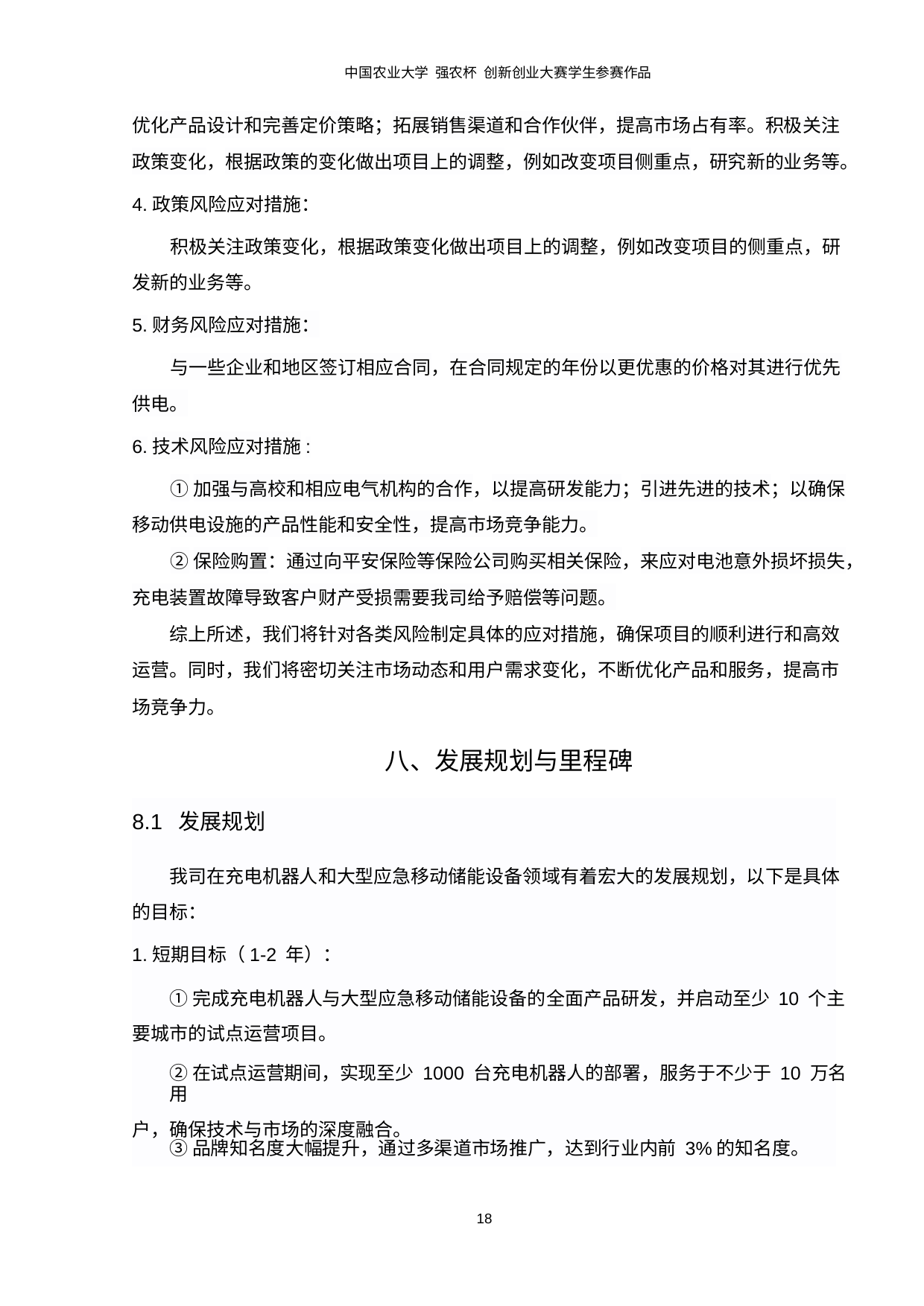

中国农业大学 强农杯 创新创业大赛学生参赛作品
优化产品设计和完善定价策略；拓展销售渠道和合作伙伴，提高市场占有率。积极关注
政策变化，根据政策的变化做出项目上的调整，例如改变项目侧重点，研究新的业务等。
4.政策风险应对措施：
积极关注政策变化，根据政策变化做出项目上的调整，例如改变项目的侧重点，研
发新的业务等。
5.财务风险应对措施：
与一些企业和地区签订相应合同，在合同规定的年份以更优惠的价格对其进行优先
供电。
6.技术风险应对措施:
①加强与高校和相应电气机构的合作，以提高研发能力；引进先进的技术；以确保
移动供电设施的产品性能和安全性，提高市场竞争能力。
②保险购置：通过向平安保险等保险公司购买相关保险，来应对电池意外损坏损失，
充电装置故障导致客户财产受损需要我司给予赔偿等问题。
综上所述，我们将针对各类风险制定具体的应对措施，确保项目的顺利进行和高效
运营。同时，我们将密切关注市场动态和用户需求变化，不断优化产品和服务，提高市
场竞争力。
八、发展规划与里程碑

8.1 发展规划
我司在充电机器人和大型应急移动储能设备领域有着宏大的发展规划，以下是具体
的目标：
1.短期目标（1-2 年）：
①完成充电机器人与大型应急移动储能设备的全面产品研发，并启动至少 10 个主
要城市的试点运营项目。
②在试点运营期间，实现至少 1000 台充电机器人的部署，服务于不少于 10 万名用
户，确保技术与市场的深度融合。
③品牌知名度大幅提升，通过多渠道市场推广，达到行业内前 3%的知名度。
18